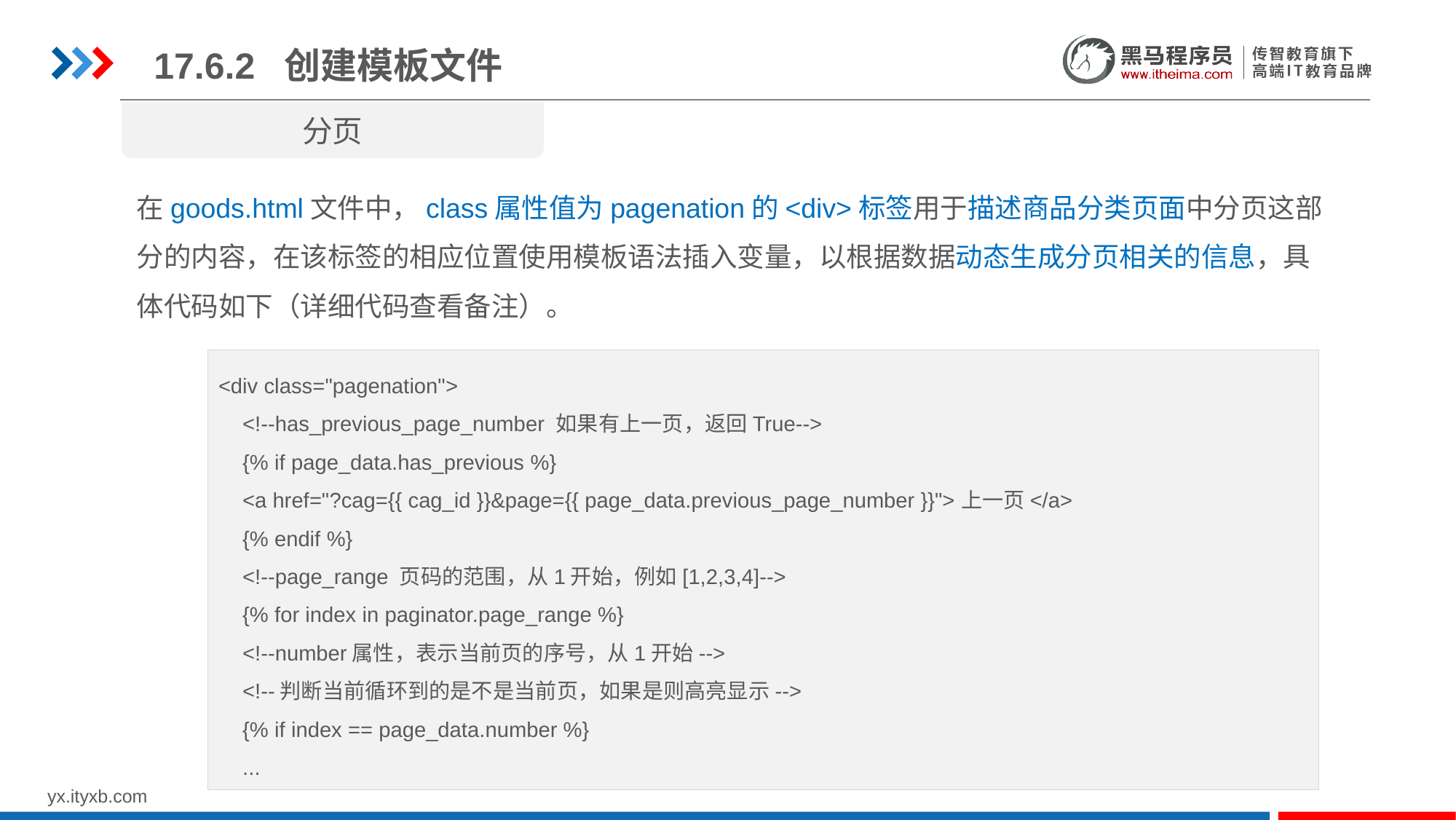

17.6.2  创建模板文件

分页
在goods.html文件中，class属性值为pagenation的<div>标签用于描述商品分类页面中分页这部分的内容，在该标签的相应位置使用模板语法插入变量，以根据数据动态生成分页相关的信息，具体代码如下（详细代码查看备注）。
<div class="pagenation">
    <!--has_previous_page_number 如果有上一页，返回True-->
    {% if page_data.has_previous %}
    <a href="?cag={{ cag_id }}&page={{ page_data.previous_page_number }}">上一页</a>
    {% endif %}
    <!--page_range 页码的范围，从1开始，例如[1,2,3,4]-->
    {% for index in paginator.page_range %}
    <!--number属性，表示当前页的序号，从1开始-->
    <!--判断当前循环到的是不是当前页，如果是则高亮显示-->
    {% if index == page_data.number %}
    ...